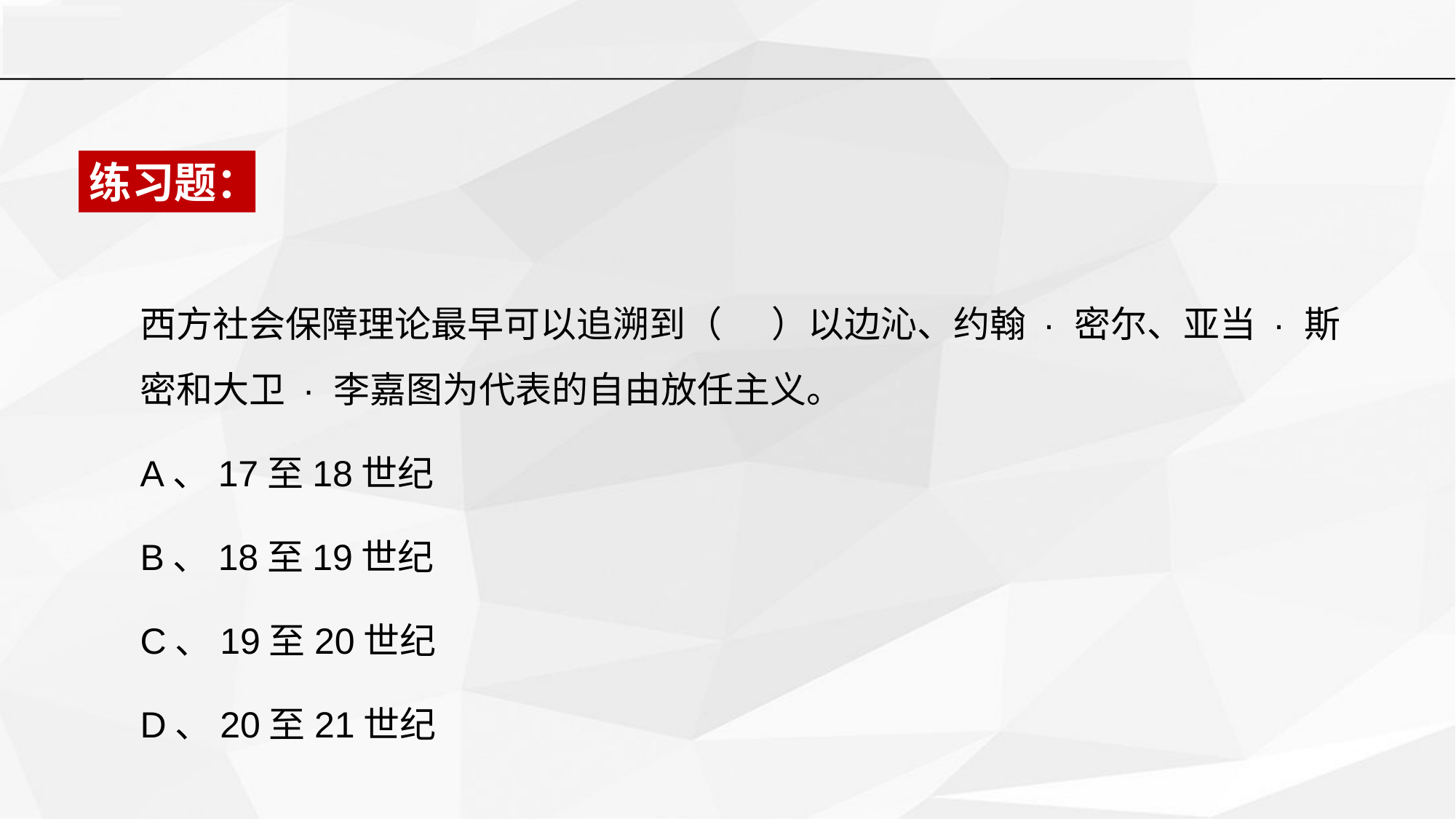

练习题：
西方社会保障理论最早可以追溯到（      ）以边沁、约翰 · 密尔、亚当 · 斯密和大卫 · 李嘉图为代表的自由放任主义。
A、17至18世纪
B、18至19世纪
C、19至20世纪
D、20至21世纪